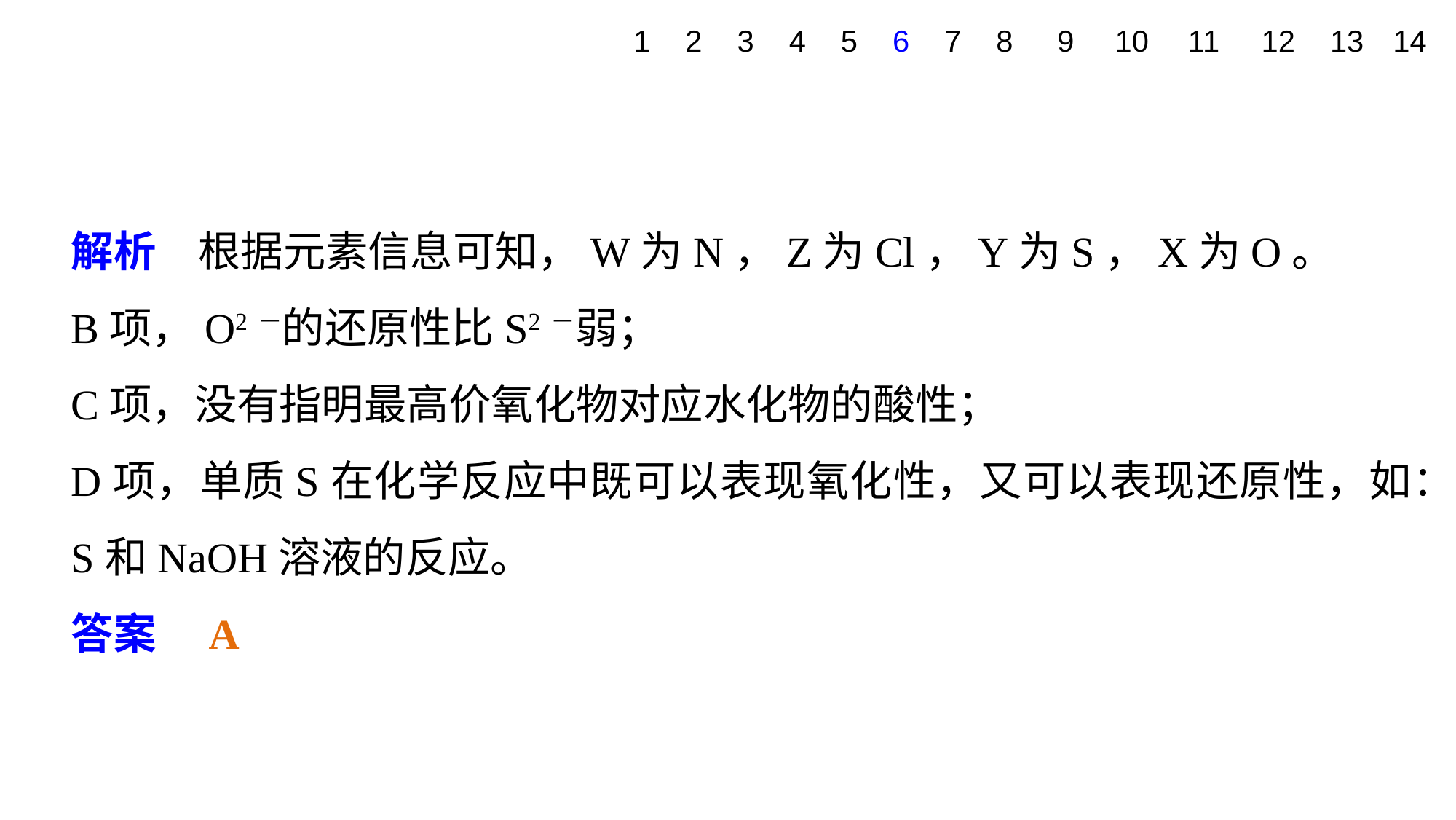

1
2
3
4
5
6
7
8
9
10
11
12
13
14
解析　根据元素信息可知，W为N，Z为Cl，Y为S，X为O。
B项，O2－的还原性比S2－弱；
C项，没有指明最高价氧化物对应水化物的酸性；
D项，单质S在化学反应中既可以表现氧化性，又可以表现还原性，如：S和NaOH溶液的反应。
答案　A